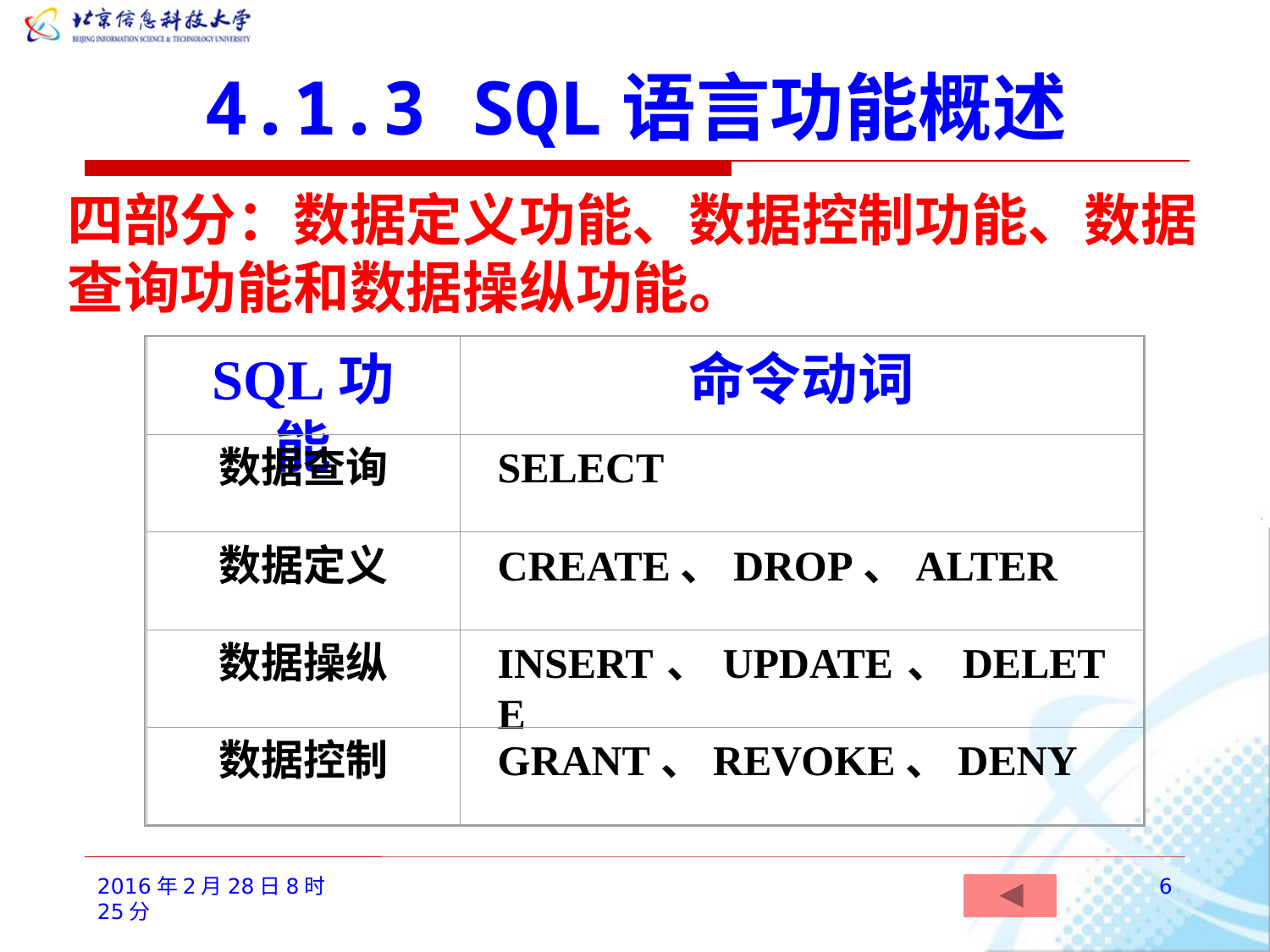

# 4.1.3 SQL语言功能概述
四部分：数据定义功能、数据控制功能、数据查询功能和数据操纵功能。

SQL功能

命令动词

数据查询

SELECT

数据定义

CREATE、DROP、ALTER

数据操纵

INSERT、UPDATE、DELETE

数据控制

GRANT、REVOKE、DENY

2016年2月28日8时25分
6